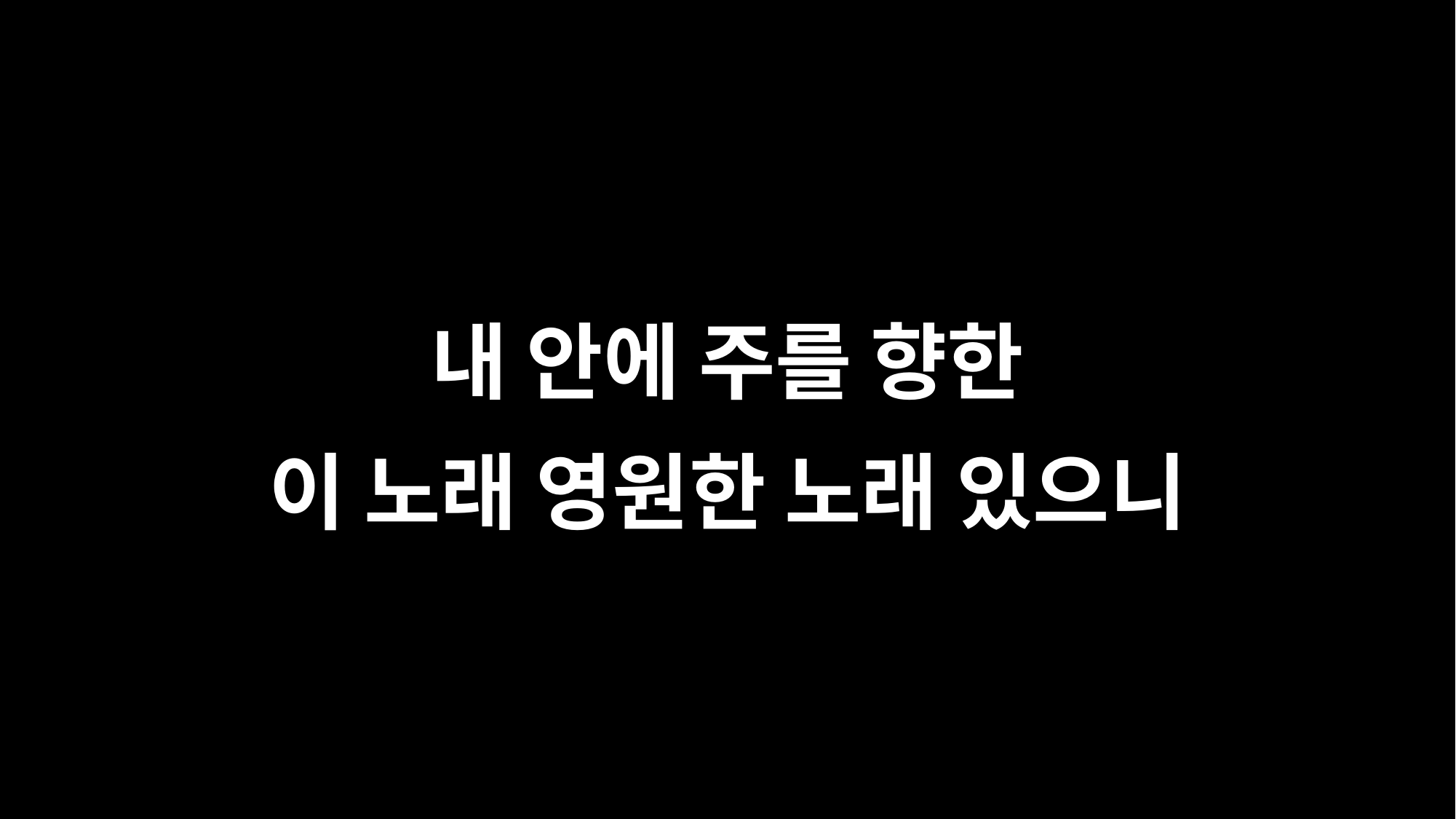

내 안에 주를 향한
이 노래 영원한 노래 있으니